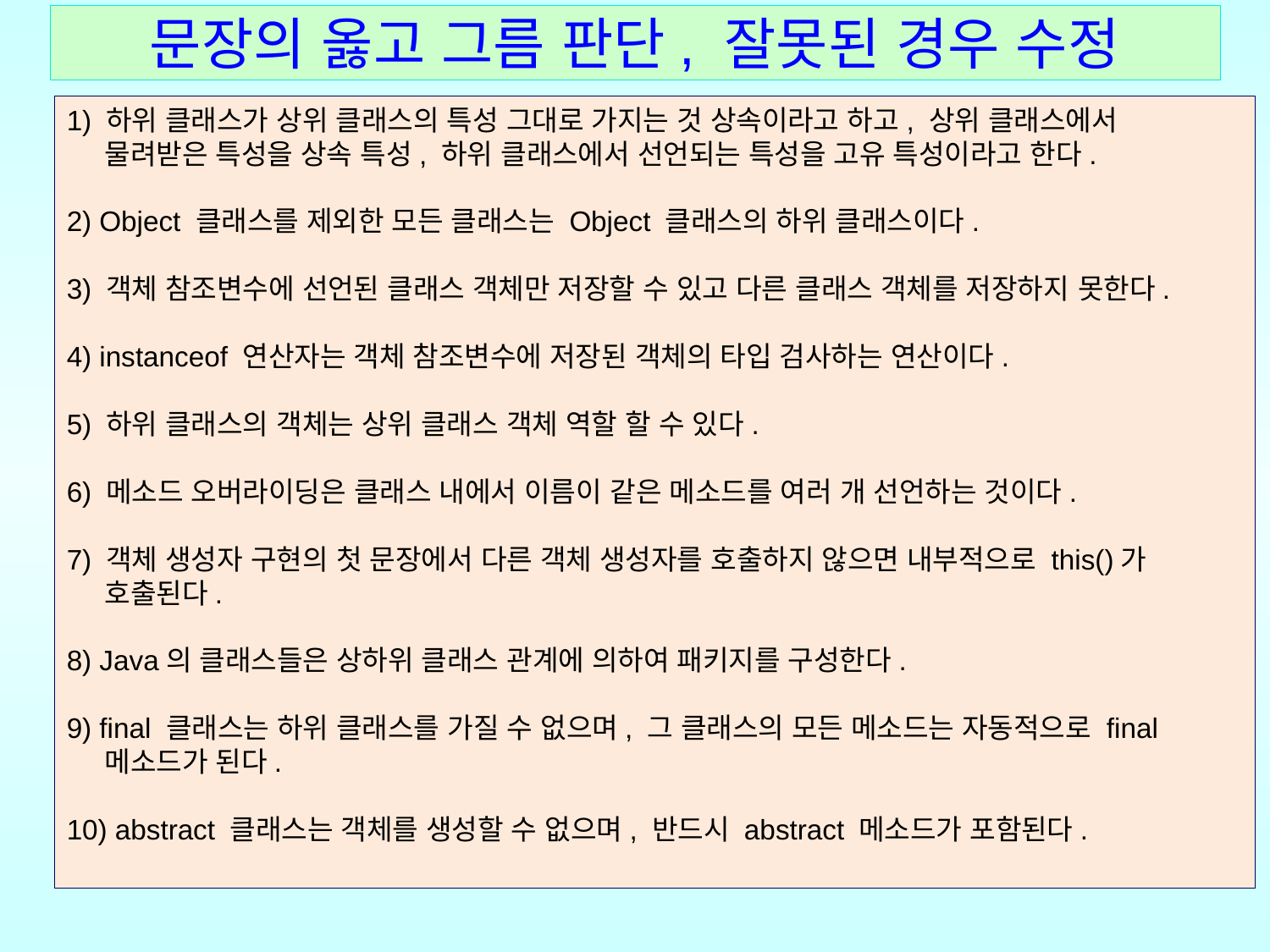

# 문장의 옳고 그름 판단, 잘못된 경우 수정
1) 하위 클래스가 상위 클래스의 특성 그대로 가지는 것 상속이라고 하고, 상위 클래스에서
    물려받은 특성을 상속 특성, 하위 클래스에서 선언되는 특성을 고유 특성이라고 한다.

2) Object 클래스를 제외한 모든 클래스는 Object 클래스의 하위 클래스이다.

3) 객체 참조변수에 선언된 클래스 객체만 저장할 수 있고 다른 클래스 객체를 저장하지 못한다.

4) instanceof 연산자는 객체 참조변수에 저장된 객체의 타입 검사하는 연산이다.

5) 하위 클래스의 객체는 상위 클래스 객체 역할 할 수 있다.

6) 메소드 오버라이딩은 클래스 내에서 이름이 같은 메소드를 여러 개 선언하는 것이다.

7) 객체 생성자 구현의 첫 문장에서 다른 객체 생성자를 호출하지 않으면 내부적으로 this()가
    호출된다.

8) Java의 클래스들은 상하위 클래스 관계에 의하여 패키지를 구성한다.

9) final 클래스는 하위 클래스를 가질 수 없으며, 그 클래스의 모든 메소드는 자동적으로 final
    메소드가 된다.

10) abstract 클래스는 객체를 생성할 수 없으며, 반드시 abstract 메소드가 포함된다.